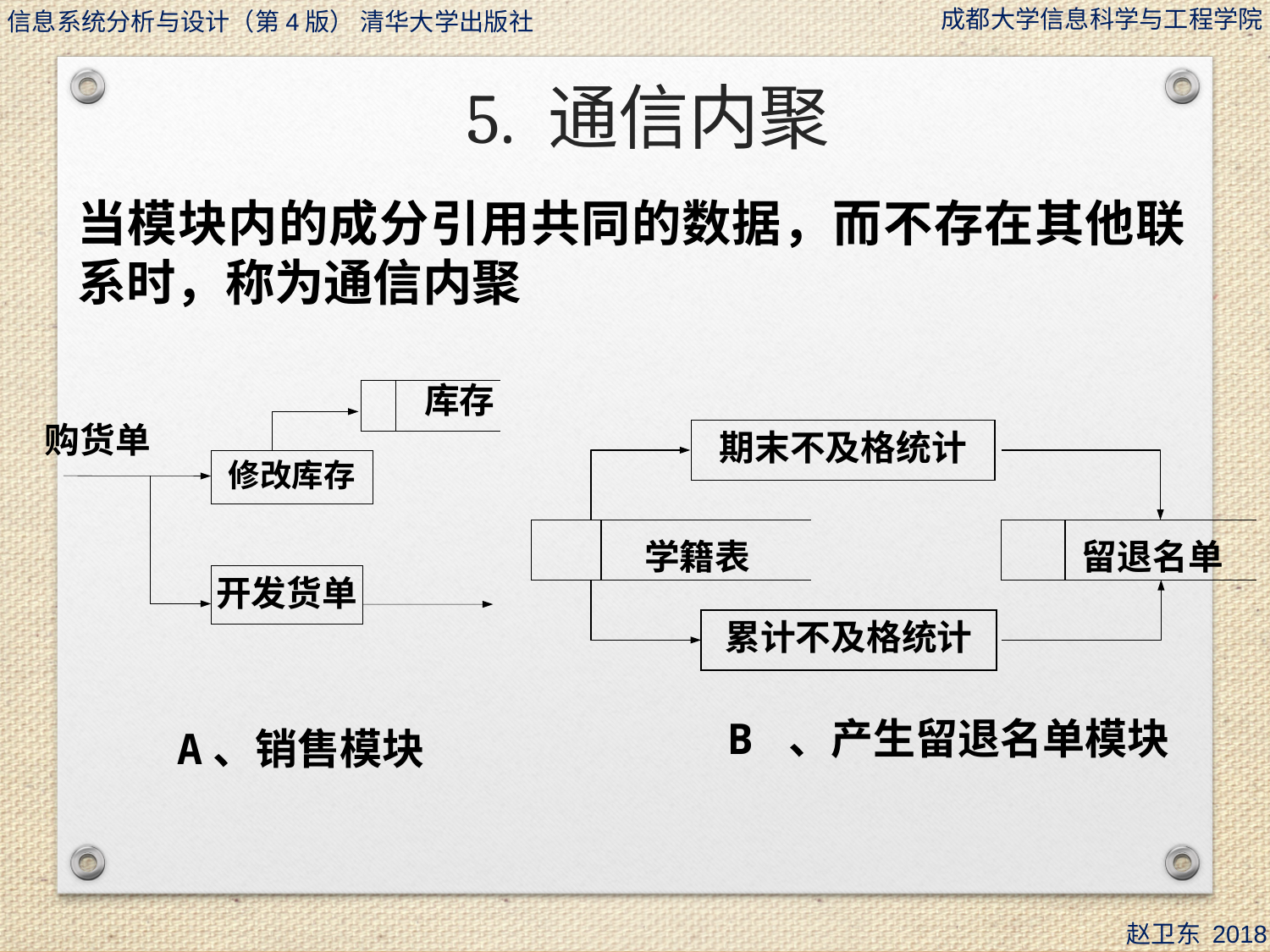

5. 通信内聚
当模块内的成分引用共同的数据，而不存在其他联系时，称为通信内聚
库存

购货单
期末不及格统计
修改库存

学籍表

留退名单
开发货单

累计不及格统计
B 、产生留退名单模块
A、销售模块